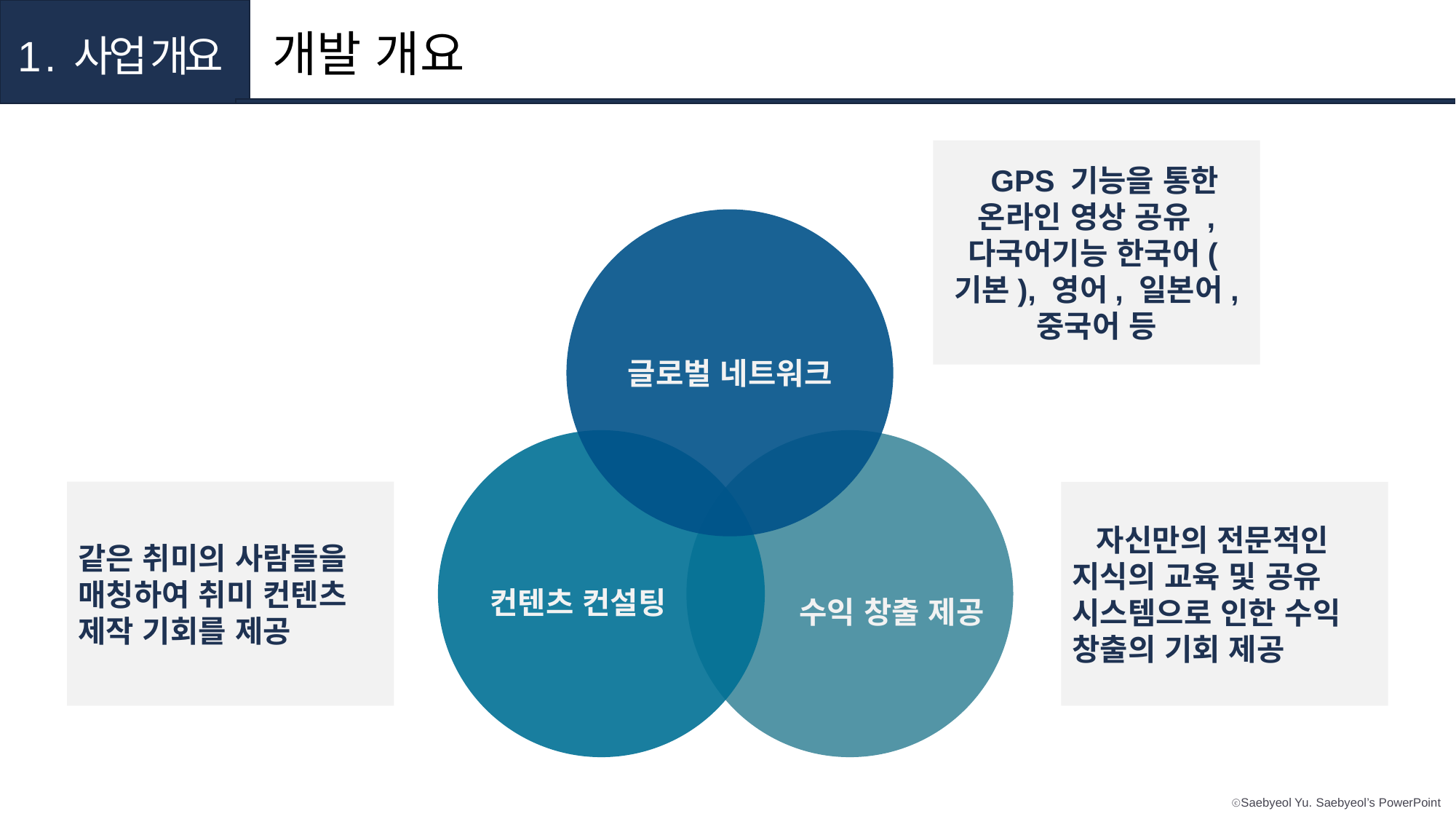

제목을 입력하세요
제목을 입력하세요
제목을 입력하세요
Part 2,
Part 2,
Part 1,
개발 개요
1 . 사업 개요
Lorem Ipsum is simply dummy text of the printing and typesetting industry
Lorem Ipsum is simply dummy text of the printing and typesetting industry

  GPS 기능을 통한 온라인 영상 공유 , 다국어기능 한국어(기본), 영어, 일본어, 중국어 등

글로벌 네트워크

같은 취미의 사람들을 매칭하여 취미 컨텐츠 제작 기회를 제공
  자신만의 전문적인 지식의 교육 및 공유 시스템으로 인한 수익 창출의 기회 제공
컨텐츠 컨설팅
수익 창출 제공